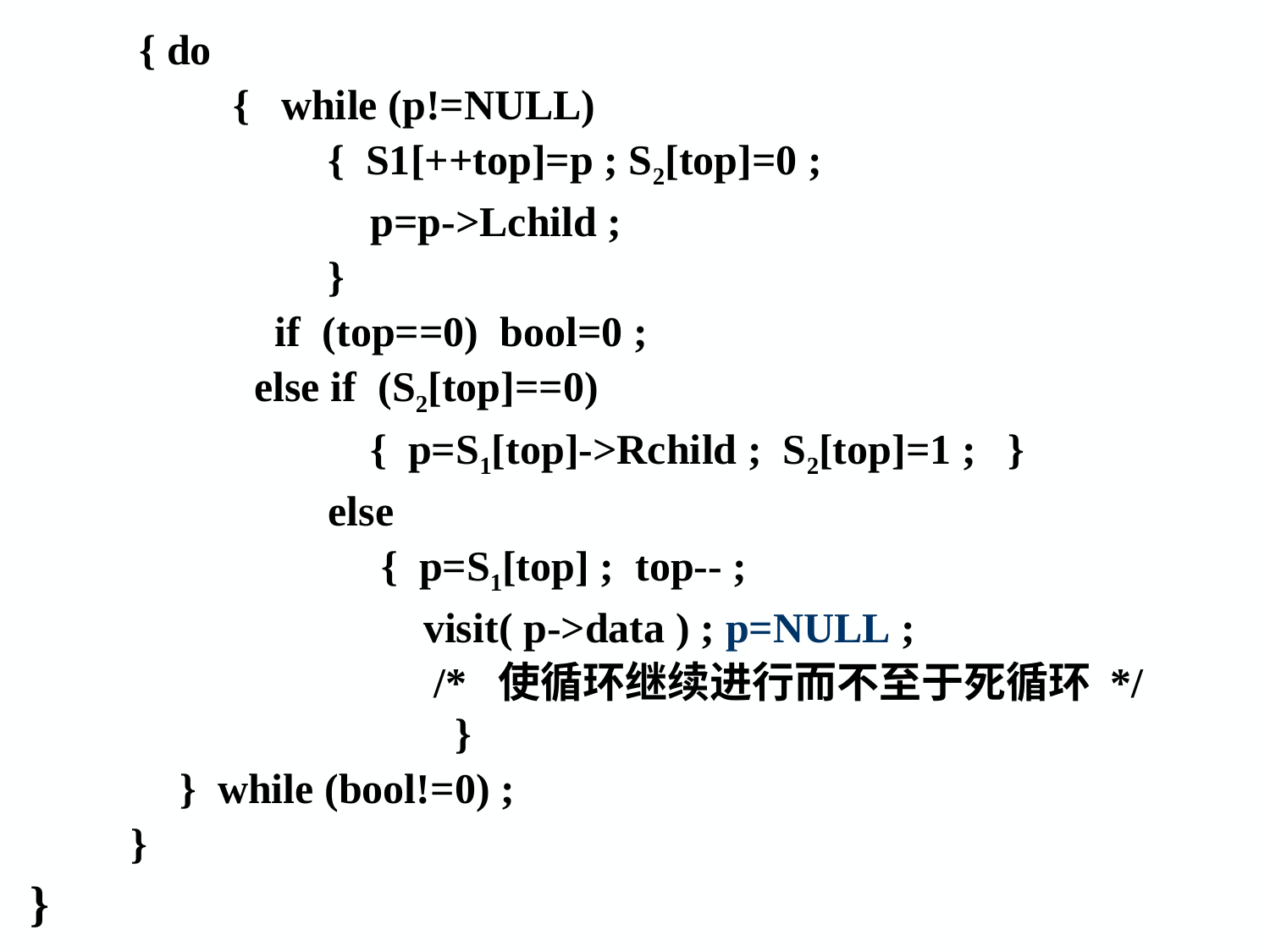

{ do
     {   while (p!=NULL)
              {  S1[++top]=p ; S2[top]=0 ;
                  p=p->Lchild ;
              }
         if  (top==0)  bool=0 ;
       else if  (S2[top]==0)
                  {  p=S1[top]->Rchild ;  S2[top]=1 ;   }
              else
                   {  p=S1[top] ;  top-- ;
                       visit( p->data ) ; p=NULL ;
                        /*  使循环继续进行而不至于死循环 */
                       }
}  while (bool!=0) ;
}
}